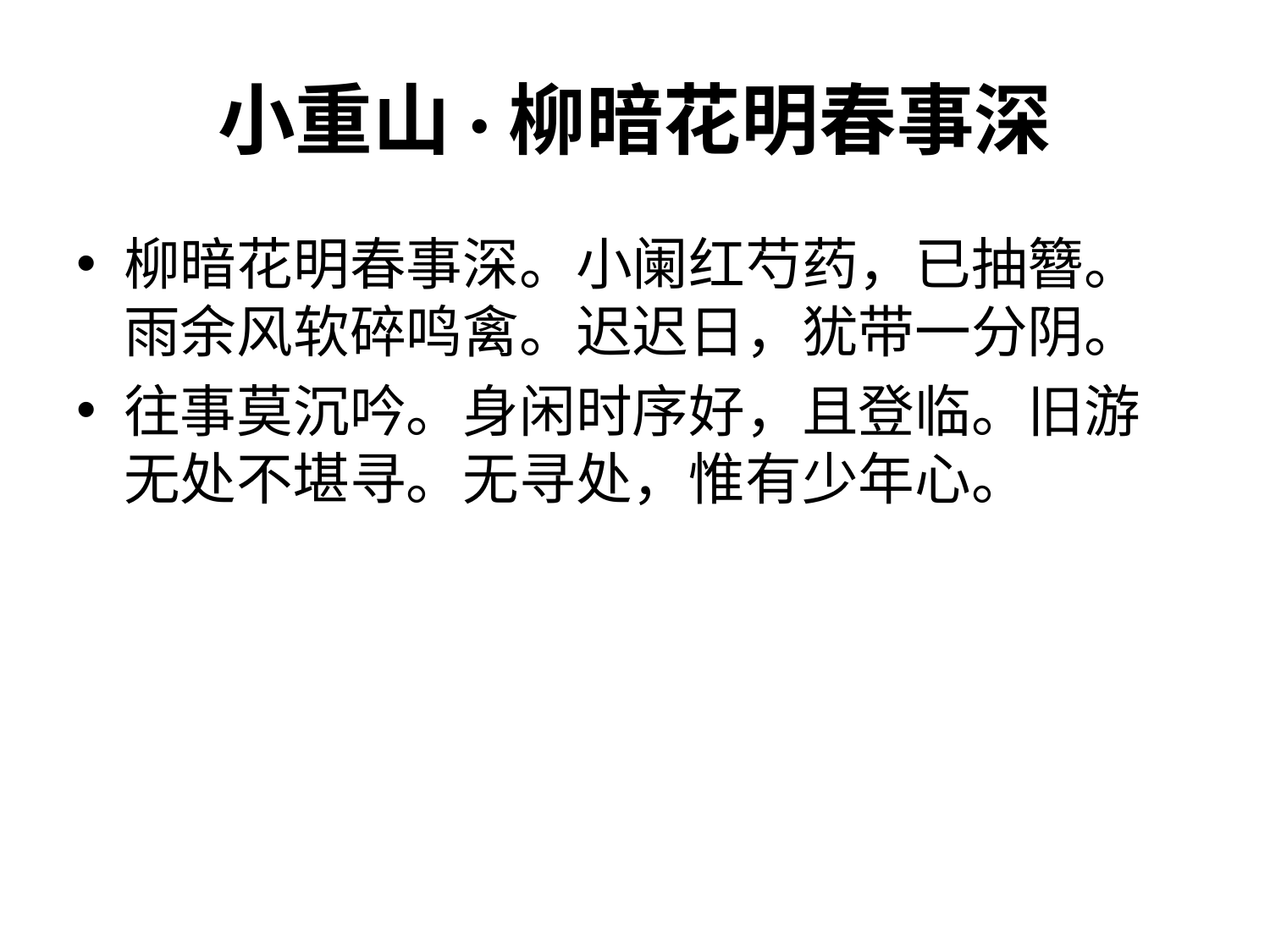

# 小重山·柳暗花明春事深
柳暗花明春事深。小阑红芍药，已抽簪。雨余风软碎鸣禽。迟迟日，犹带一分阴。
往事莫沉吟。身闲时序好，且登临。旧游无处不堪寻。无寻处，惟有少年心。